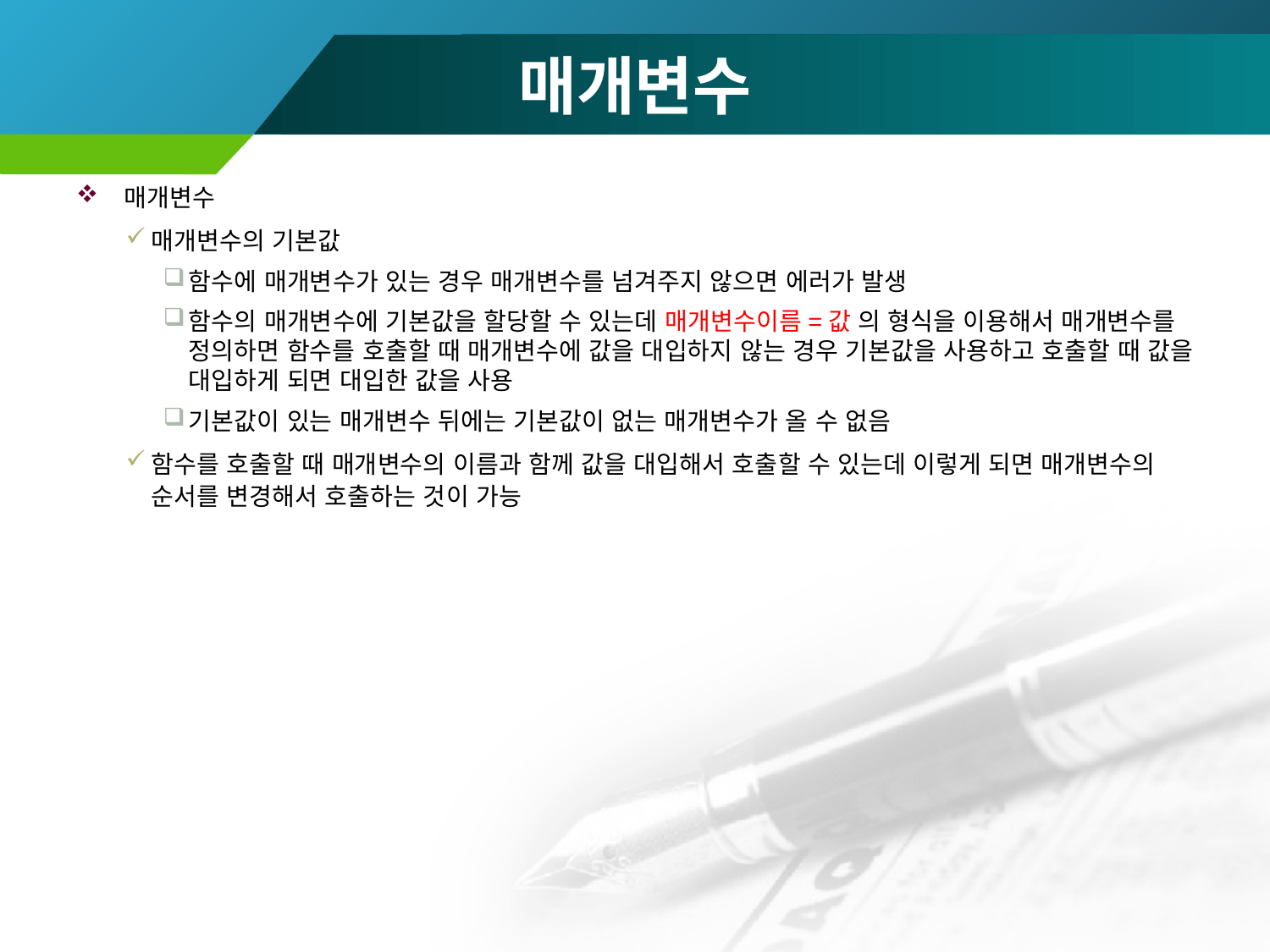

# 매개변수
매개변수
매개변수의 기본값
함수에 매개변수가 있는 경우 매개변수를 넘겨주지 않으면 에러가 발생
함수의 매개변수에 기본값을 할당할 수 있는데 매개변수이름=값 의 형식을 이용해서 매개변수를 정의하면 함수를 호출할 때 매개변수에 값을 대입하지 않는 경우 기본값을 사용하고 호출할 때 값을 대입하게 되면 대입한 값을 사용
기본값이 있는 매개변수 뒤에는 기본값이 없는 매개변수가 올 수 없음
함수를 호출할 때 매개변수의 이름과 함께 값을 대입해서 호출할 수 있는데 이렇게 되면 매개변수의 순서를 변경해서 호출하는 것이 가능